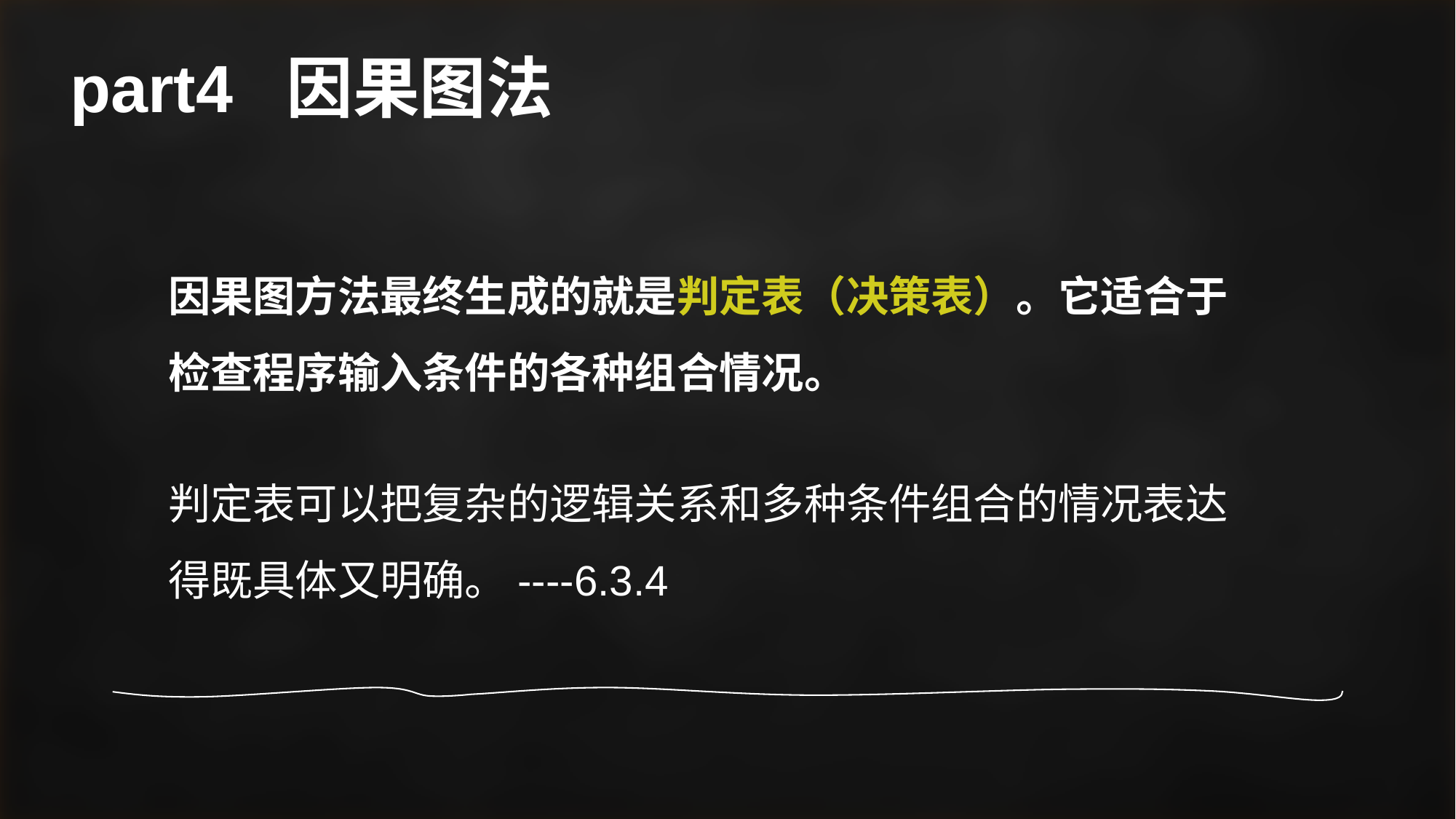

# part4  因果图法
因果图方法最终生成的就是判定表（决策表）。它适合于检查程序输入条件的各种组合情况。

判定表可以把复杂的逻辑关系和多种条件组合的情况表达得既具体又明确。----6.3.4